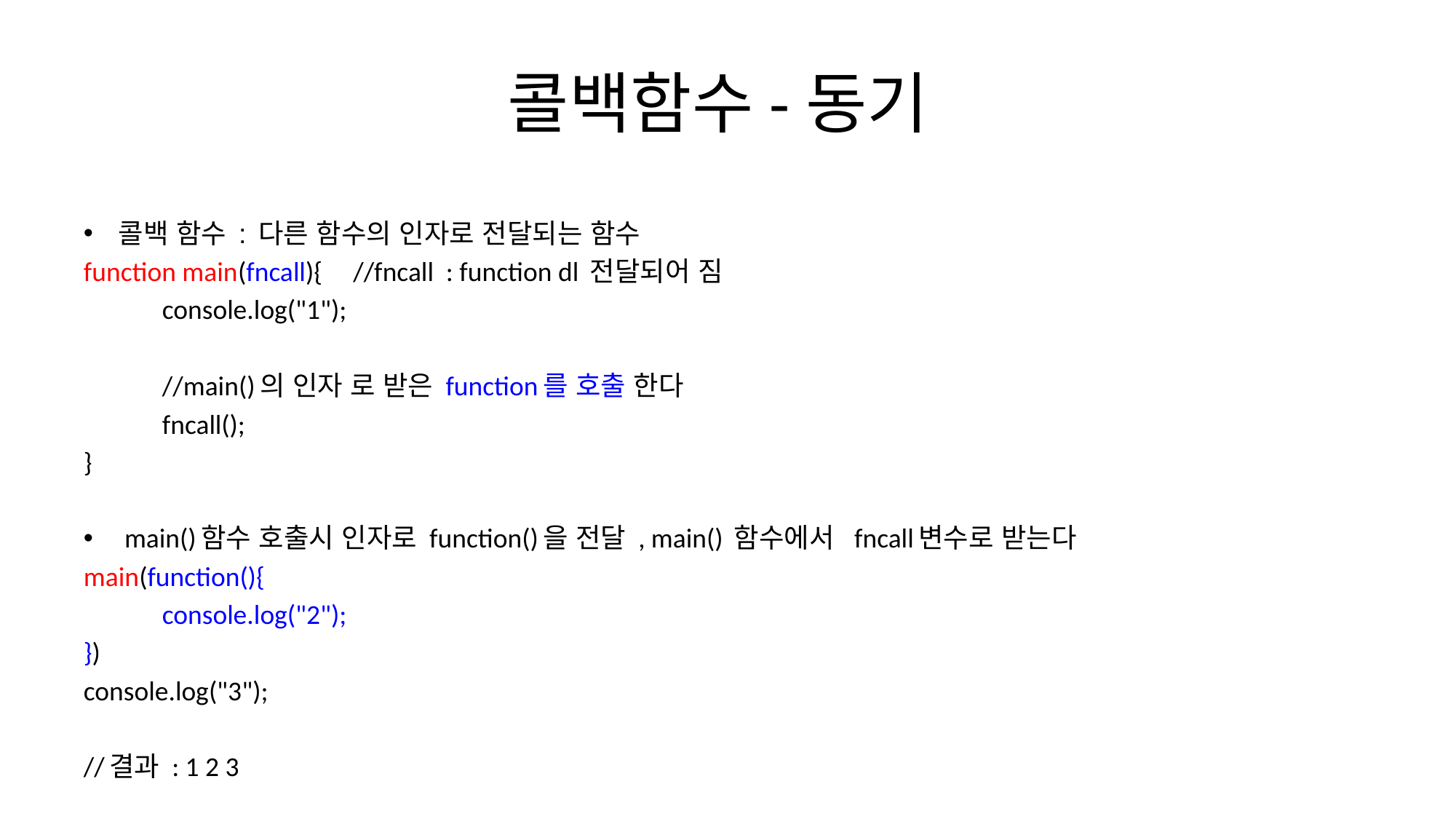

# 콜백함수-동기
콜백 함수 : 다른 함수의 인자로 전달되는 함수
function main(fncall){     //fncall  : function dl 전달되어 짐
	console.log("1");

	//main()의 인자 로 받은 function를 호출 한다
	fncall();
}

 main()함수 호출시 인자로 function()을 전달 , main() 함수에서  fncall변수로 받는다
main(function(){
	console.log("2");
})
console.log("3");

//결과 : 1 2 3